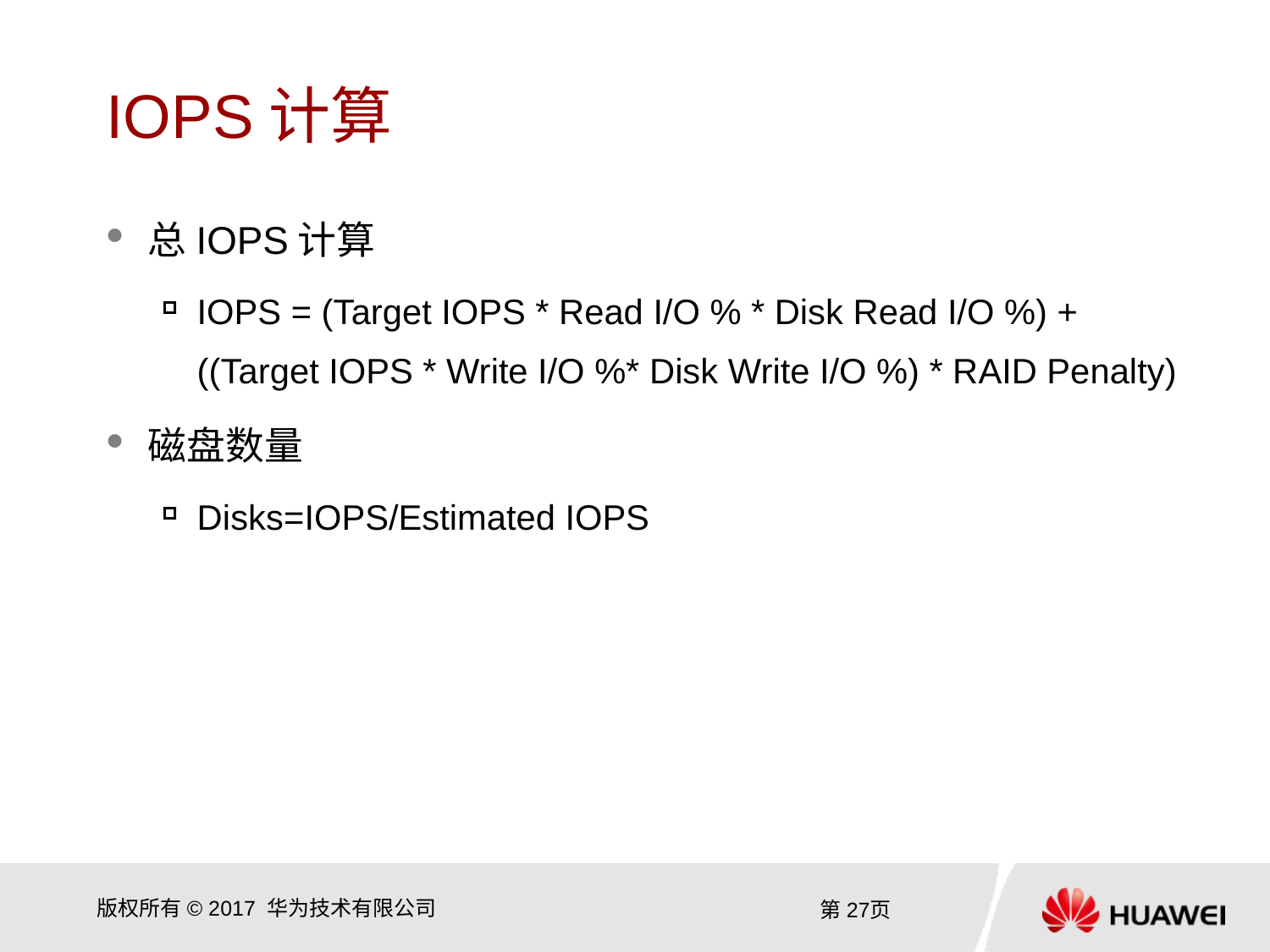

# IOPS计算
总IOPS计算
IOPS = (Target IOPS * Read I/O % * Disk Read I/O %) + ((Target IOPS * Write I/O %* Disk Write I/O %) * RAID Penalty)
磁盘数量
Disks=IOPS/Estimated IOPS